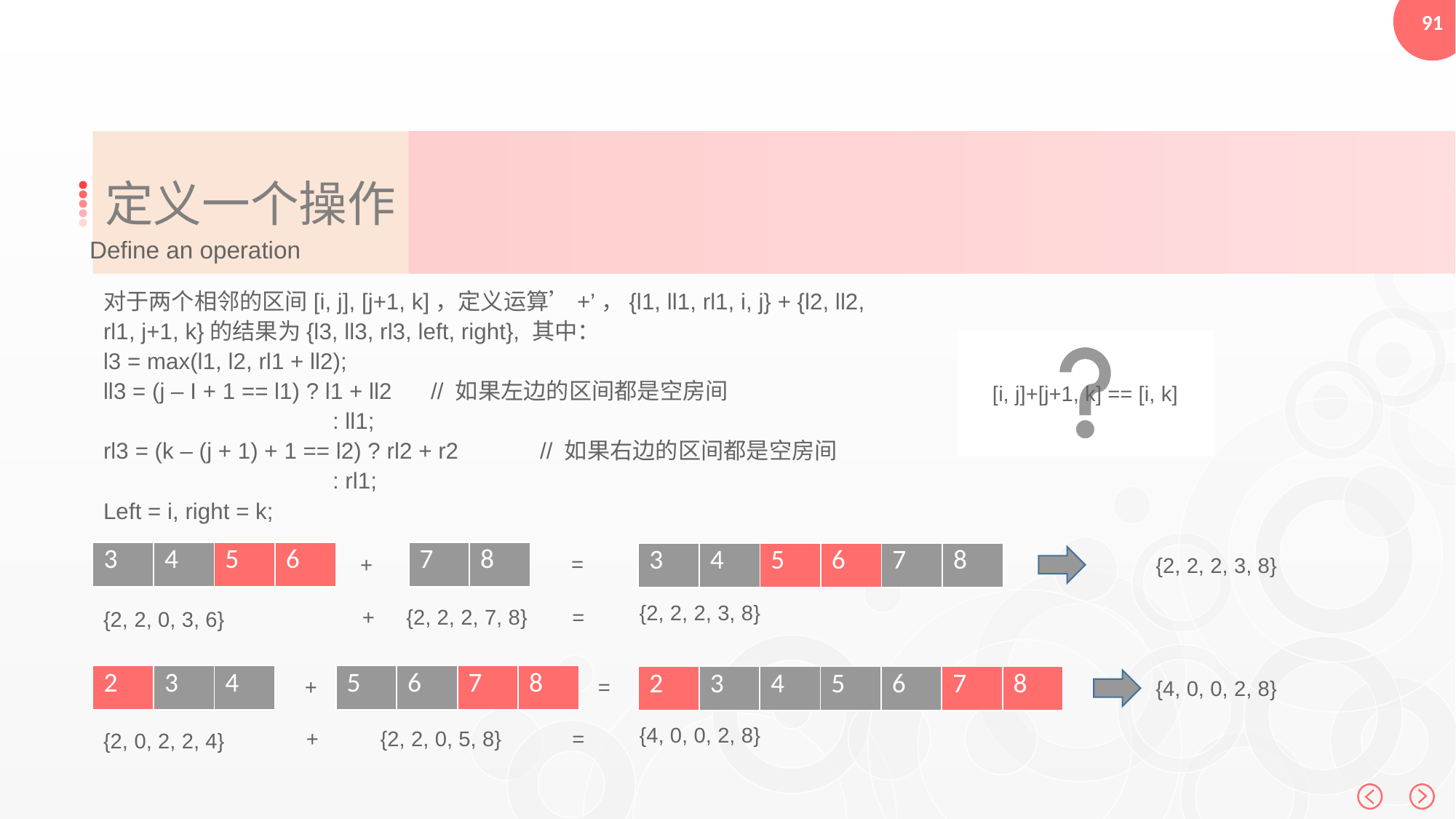

定义一个操作
Define an operation
对于两个相邻的区间[i, j], [j+1, k]，定义运算’+’，{l1, ll1, rl1, i, j} + {l2, ll2, rl1, j+1, k}的结果为{l3, ll3, rl3, left, right}, 其中：
l3 = max(l1, l2, rl1 + ll2);
ll3 = (j – I + 1 == l1) ? l1 + ll2	// 如果左边的区间都是空房间
                                    : ll1;
rl3 = (k – (j + 1) + 1 == l2) ? rl2 + r2	// 如果右边的区间都是空房间
                                    : rl1;
Left = i, right = k;
[i, j]+[j+1, k] == [i, k]
| 3 | 4 | 5 | 6 |
| --- | --- | --- | --- |
| 7 | 8 |
| --- | --- |
| 3 | 4 | 5 | 6 | 7 | 8 |
| --- | --- | --- | --- | --- | --- |
=
+

{2, 2, 2, 3, 8}
{2, 2, 2, 3, 8}
+
=
{2, 2, 2, 7, 8}
{2, 2, 0, 3, 6}
| 2 | 3 | 4 |
| --- | --- | --- |
| 5 | 6 | 7 | 8 |
| --- | --- | --- | --- |
| 2 | 3 | 4 | 5 | 6 | 7 | 8 |
| --- | --- | --- | --- | --- | --- | --- |
=
+

{4, 0, 0, 2, 8}
{4, 0, 0, 2, 8}
+
=
{2, 2, 0, 5, 8}
{2, 0, 2, 2, 4}